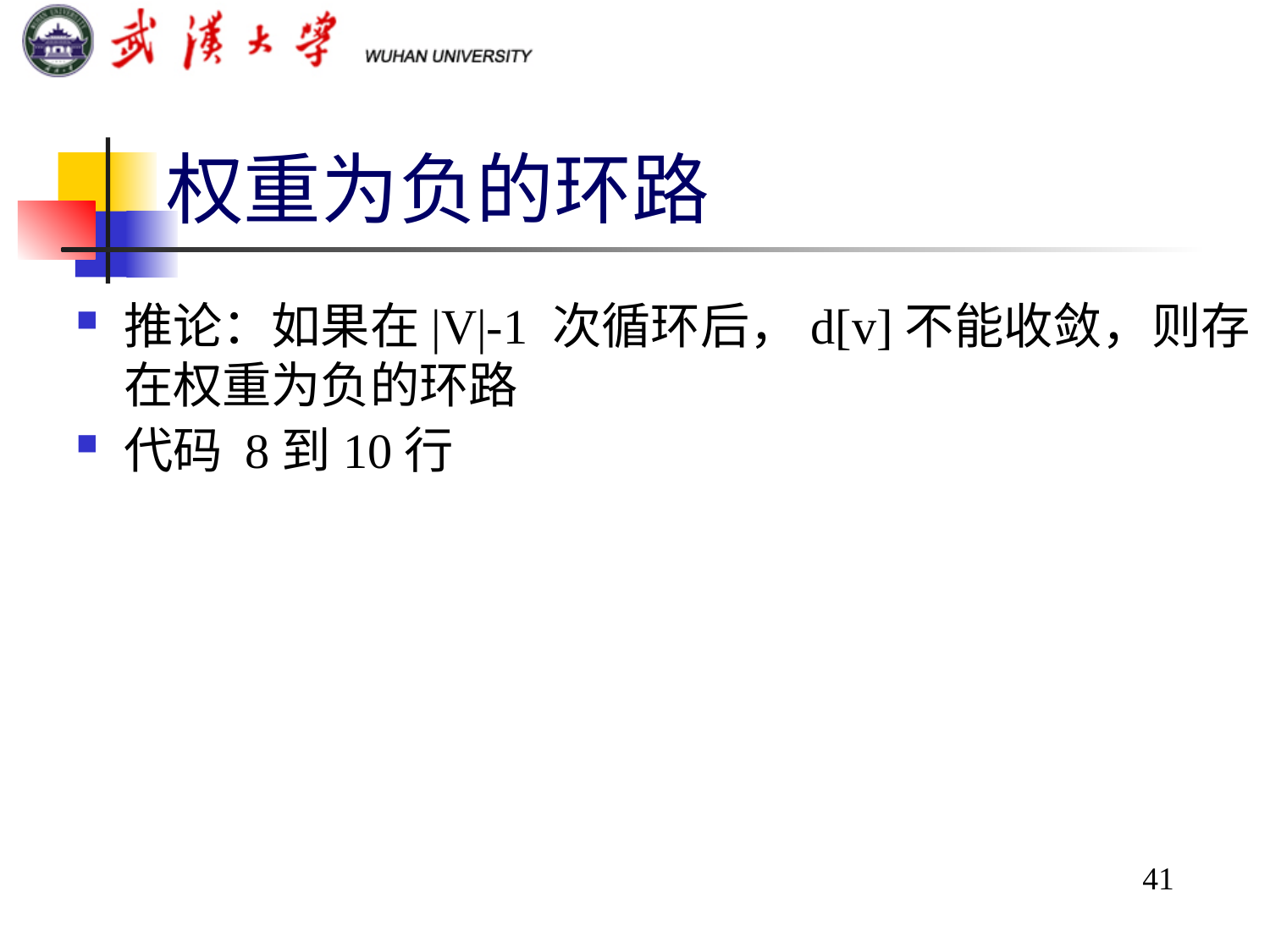

权重为负的环路
推论：如果在|V|-1 次循环后，d[v]不能收敛，则存在权重为负的环路
代码 8到10行
41